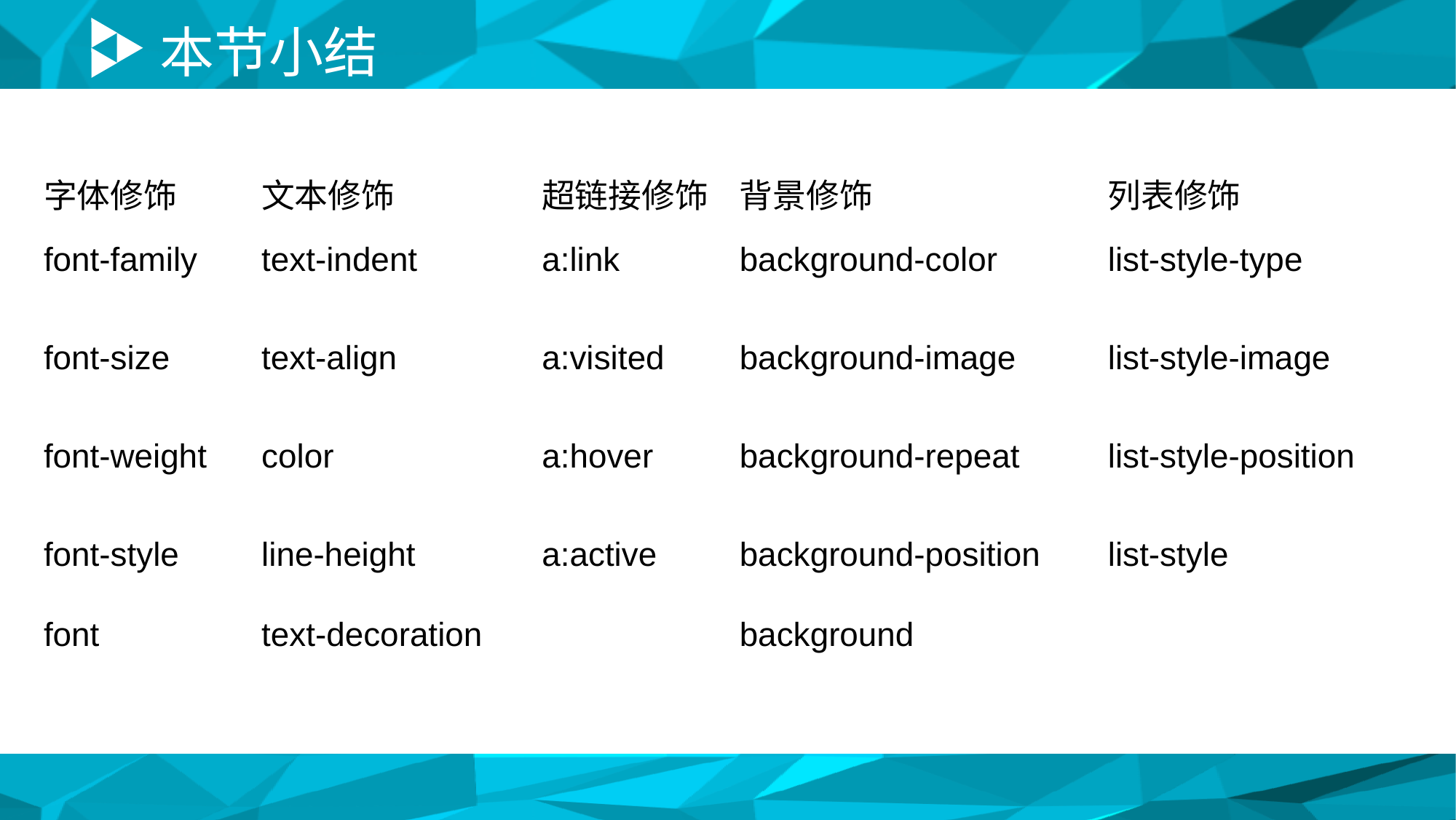

# 本节小结
| 字体修饰 | 文本修饰 | 超链接修饰 | 背景修饰 | 列表修饰 |
| --- | --- | --- | --- | --- |
| font-family | text-indent | a:link | background-color | list-style-type |
| font-size | text-align | a:visited | background-image | list-style-image |
| font-weight | color | a:hover | background-repeat | list-style-position |
| font-style | line-height | a:active | background-position | list-style |
| font | text-decoration |  | background |  |